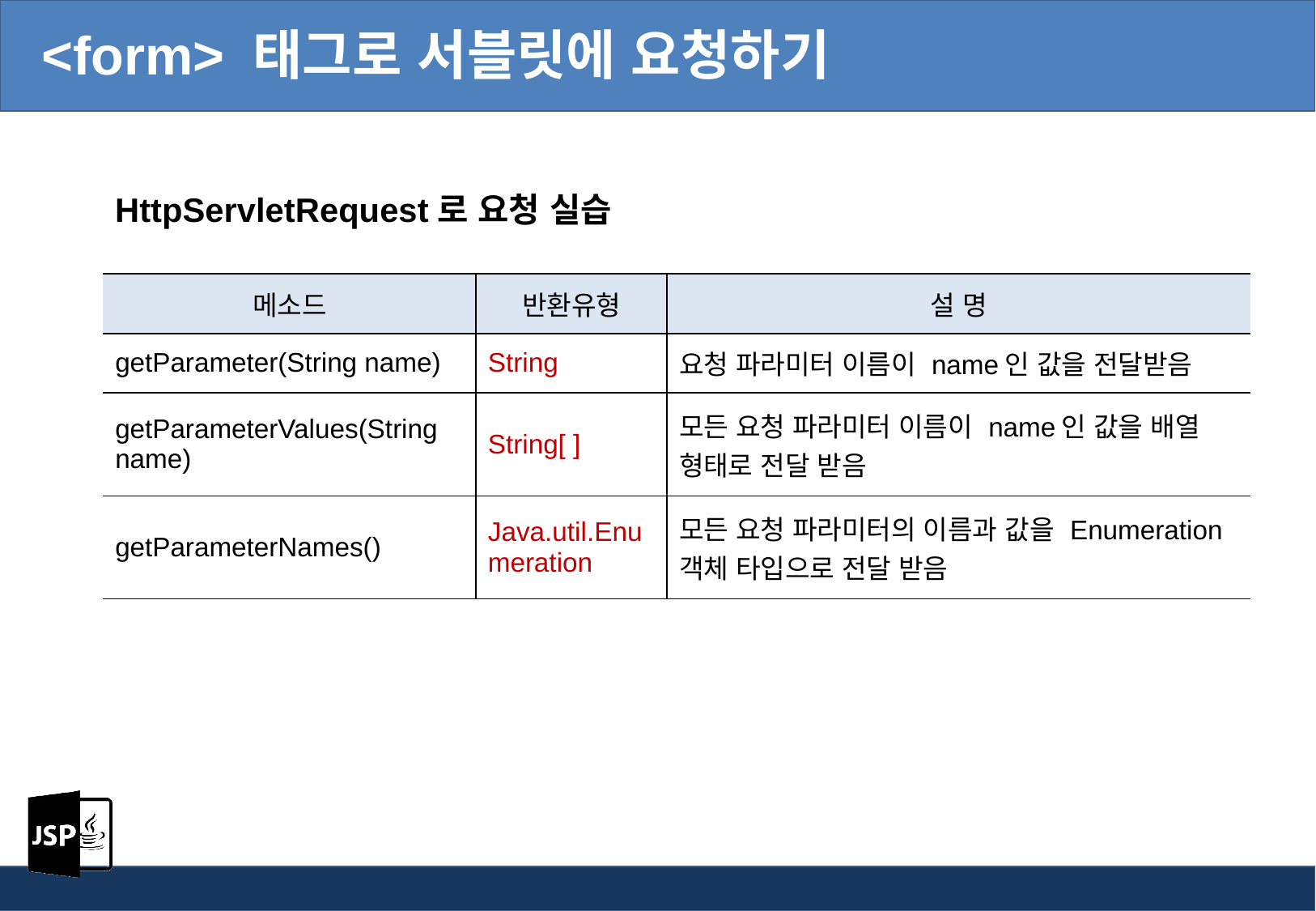

<form> 태그로 서블릿에 요청하기
HttpServletRequest로 요청 실습
| 메소드 | 반환유형 | 설 명 |
| --- | --- | --- |
| getParameter(String name) | String | 요청 파라미터 이름이 name인 값을 전달받음 |
| getParameterValues(String name) | String[ ] | 모든 요청 파라미터 이름이 name인 값을 배열 형태로 전달 받음 |
| getParameterNames() | Java.util.Enumeration | 모든 요청 파라미터의 이름과 값을 Enumeration 객체 타입으로 전달 받음 |